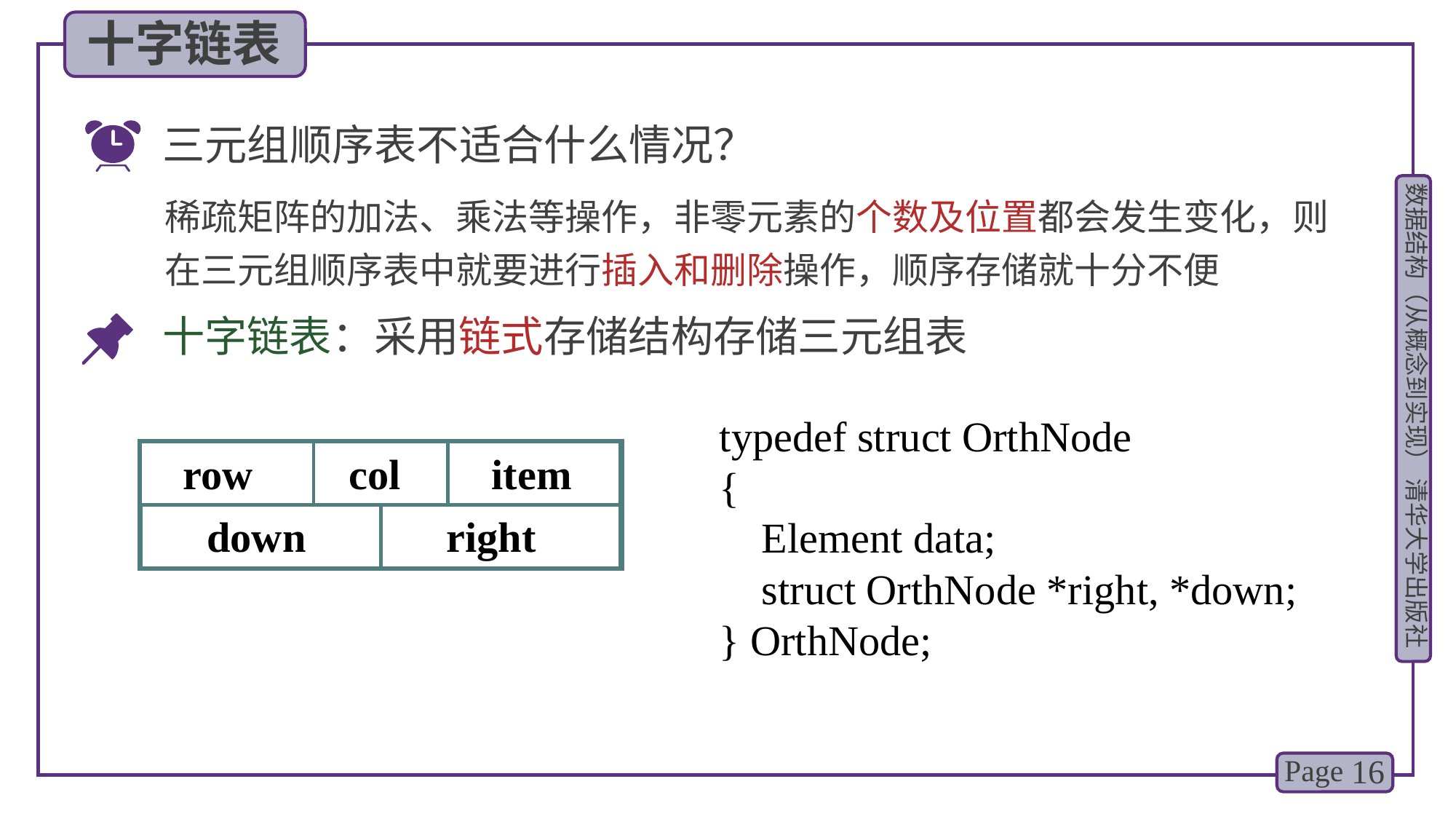

十字链表

三元组顺序表不适合什么情况？

稀疏矩阵的加法、乘法等操作，非零元素的个数及位置都会发生变化，则在三元组顺序表中就要进行插入和删除操作，顺序存储就十分不便
十字链表：采用链式存储结构存储三元组表

typedef struct OrthNode
{
    Element data;
    struct OrthNode *right, *down;
} OrthNode;

row

col

item

down

right